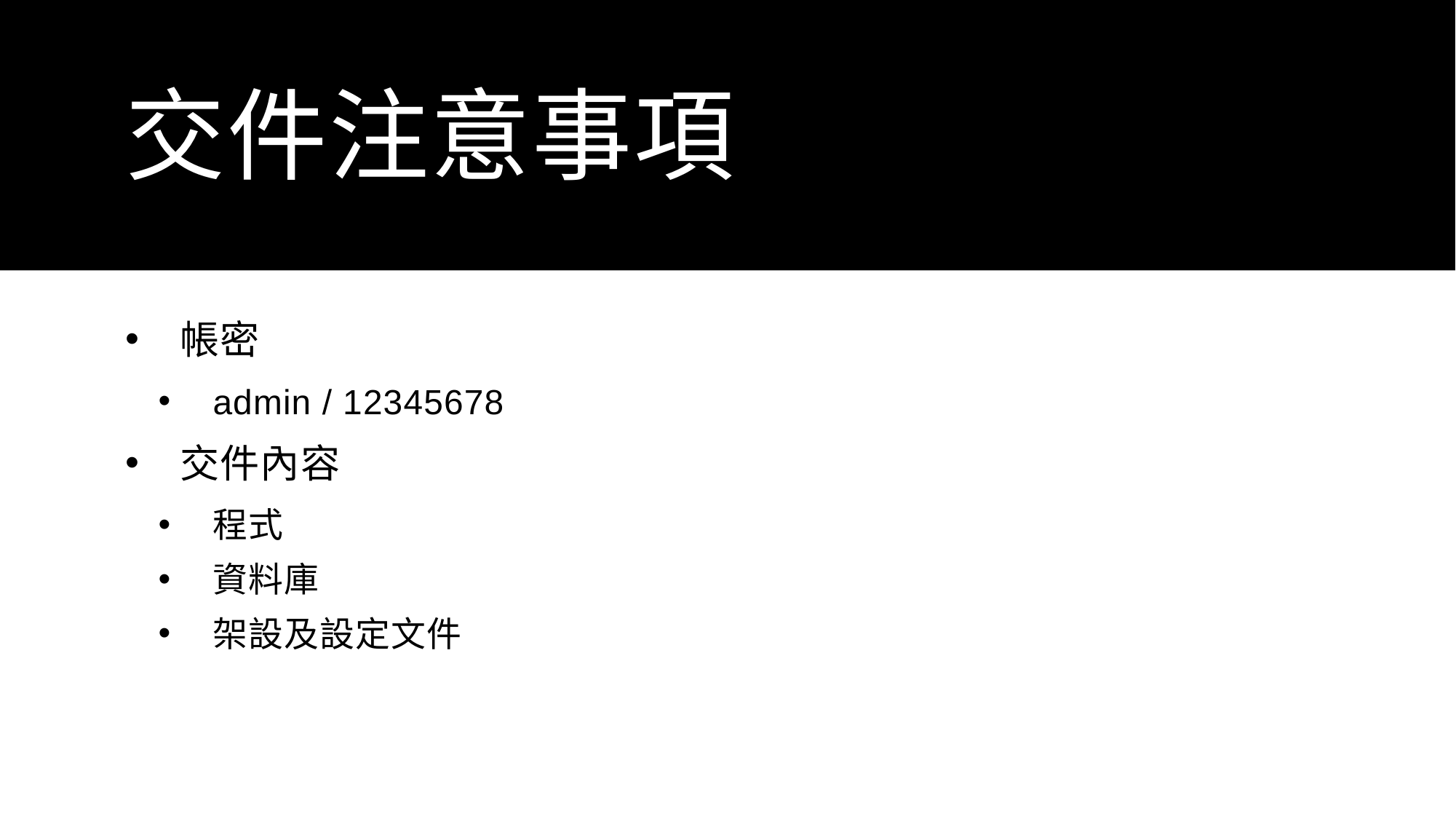

# 交件注意事項
帳密
admin / 12345678
交件內容
程式
資料庫
架設及設定文件